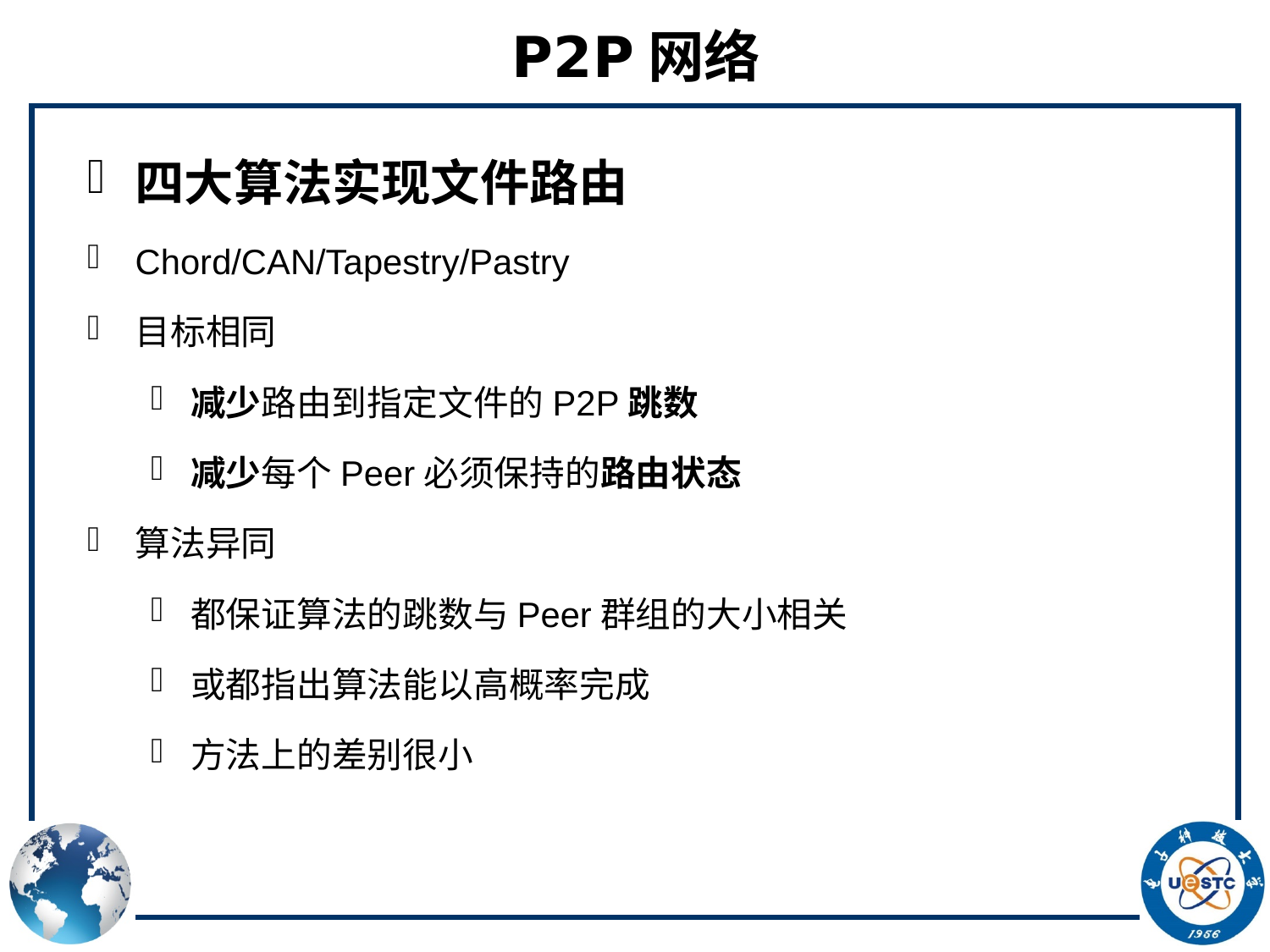

# P2P网络
四大算法实现文件路由
Chord/CAN/Tapestry/Pastry
目标相同
减少路由到指定文件的P2P跳数
减少每个Peer必须保持的路由状态
算法异同
都保证算法的跳数与Peer群组的大小相关
或都指出算法能以高概率完成
方法上的差别很小